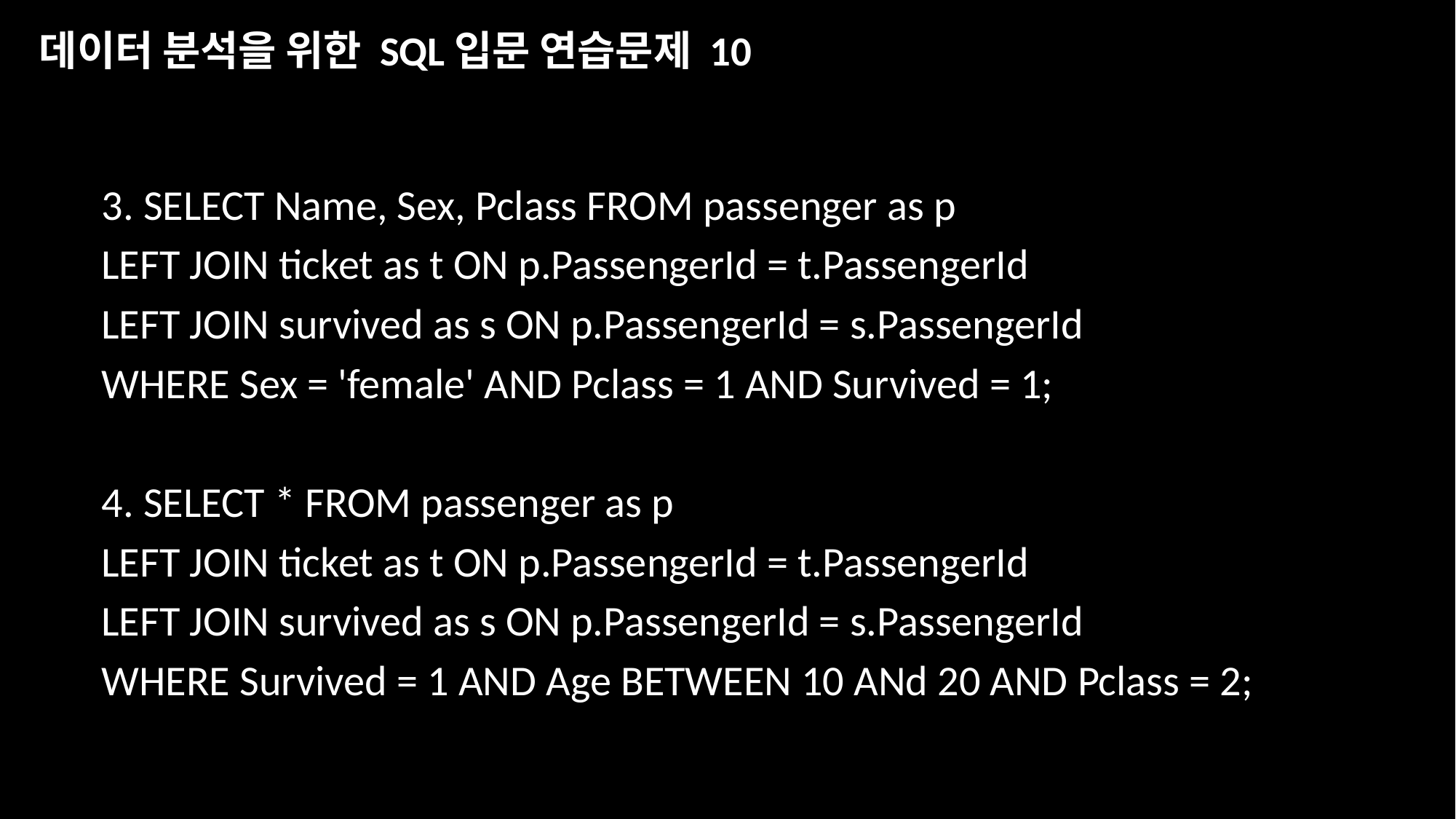

데이터 분석을 위한 SQL입문 연습문제 10
3. SELECT Name, Sex, Pclass FROM passenger as p
LEFT JOIN ticket as t ON p.PassengerId = t.PassengerId
LEFT JOIN survived as s ON p.PassengerId = s.PassengerId
WHERE Sex = 'female' AND Pclass = 1 AND Survived = 1;

4. SELECT * FROM passenger as p
LEFT JOIN ticket as t ON p.PassengerId = t.PassengerId
LEFT JOIN survived as s ON p.PassengerId = s.PassengerId
WHERE Survived = 1 AND Age BETWEEN 10 ANd 20 AND Pclass = 2;
78